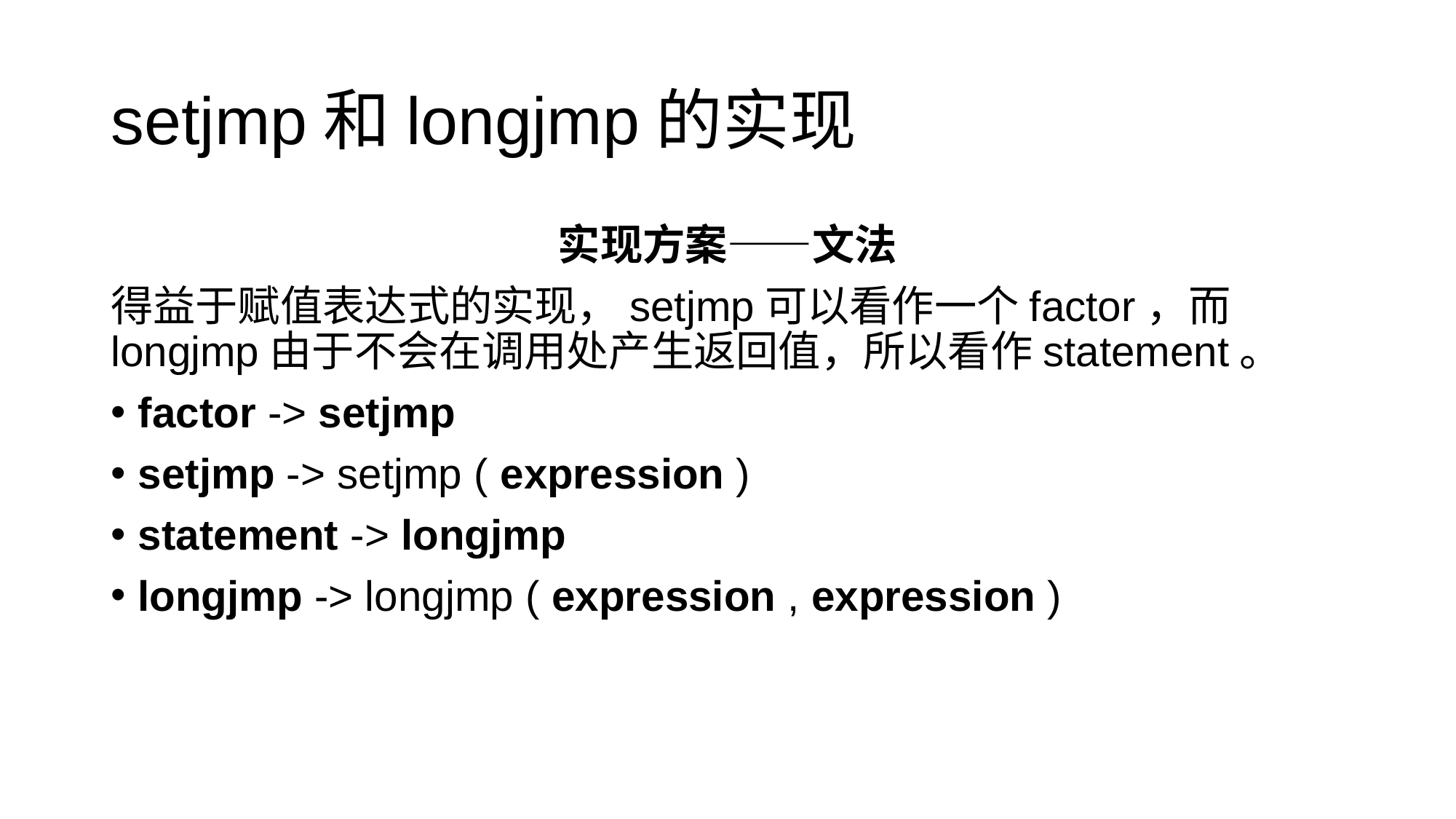

# setjmp和longjmp的实现
实现方案——文法
得益于赋值表达式的实现，setjmp可以看作一个factor，而longjmp由于不会在调用处产生返回值，所以看作statement。
factor -> setjmp
setjmp -> setjmp ( expression )
statement -> longjmp
longjmp -> longjmp ( expression , expression )